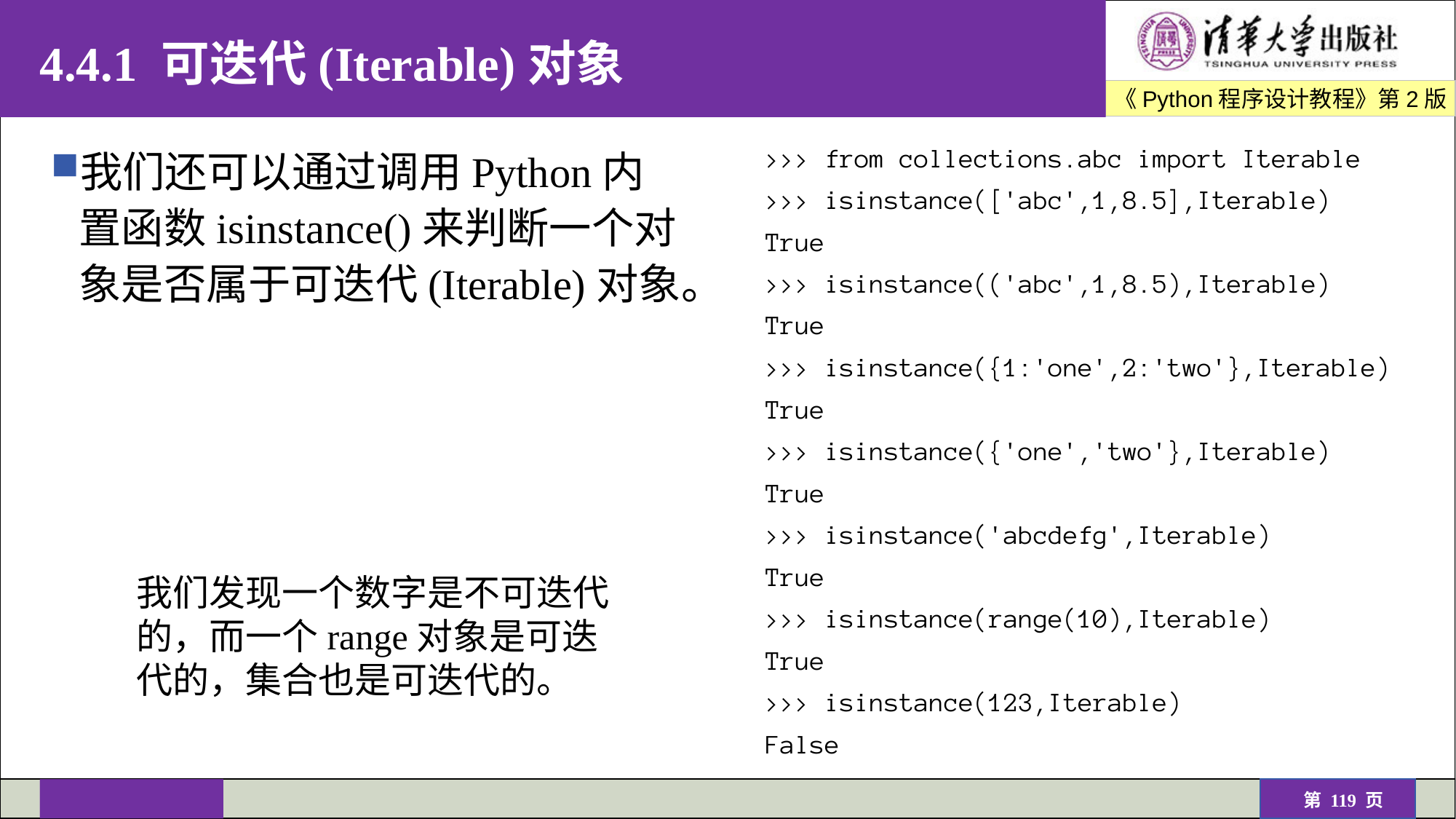

# 4.4.1 可迭代(Iterable)对象
我们还可以通过调用Python内置函数isinstance()来判断一个对象是否属于可迭代(Iterable)对象。
>>> from collections.abc import Iterable
>>> isinstance(['abc',1,8.5],Iterable)
True
>>> isinstance(('abc',1,8.5),Iterable)
True
>>> isinstance({1:'one',2:'two'},Iterable)
True
>>> isinstance({'one','two'},Iterable)
True
>>> isinstance('abcdefg',Iterable)
True
>>> isinstance(range(10),Iterable)
True
>>> isinstance(123,Iterable)
False
我们发现一个数字是不可迭代的，而一个range对象是可迭代的，集合也是可迭代的。